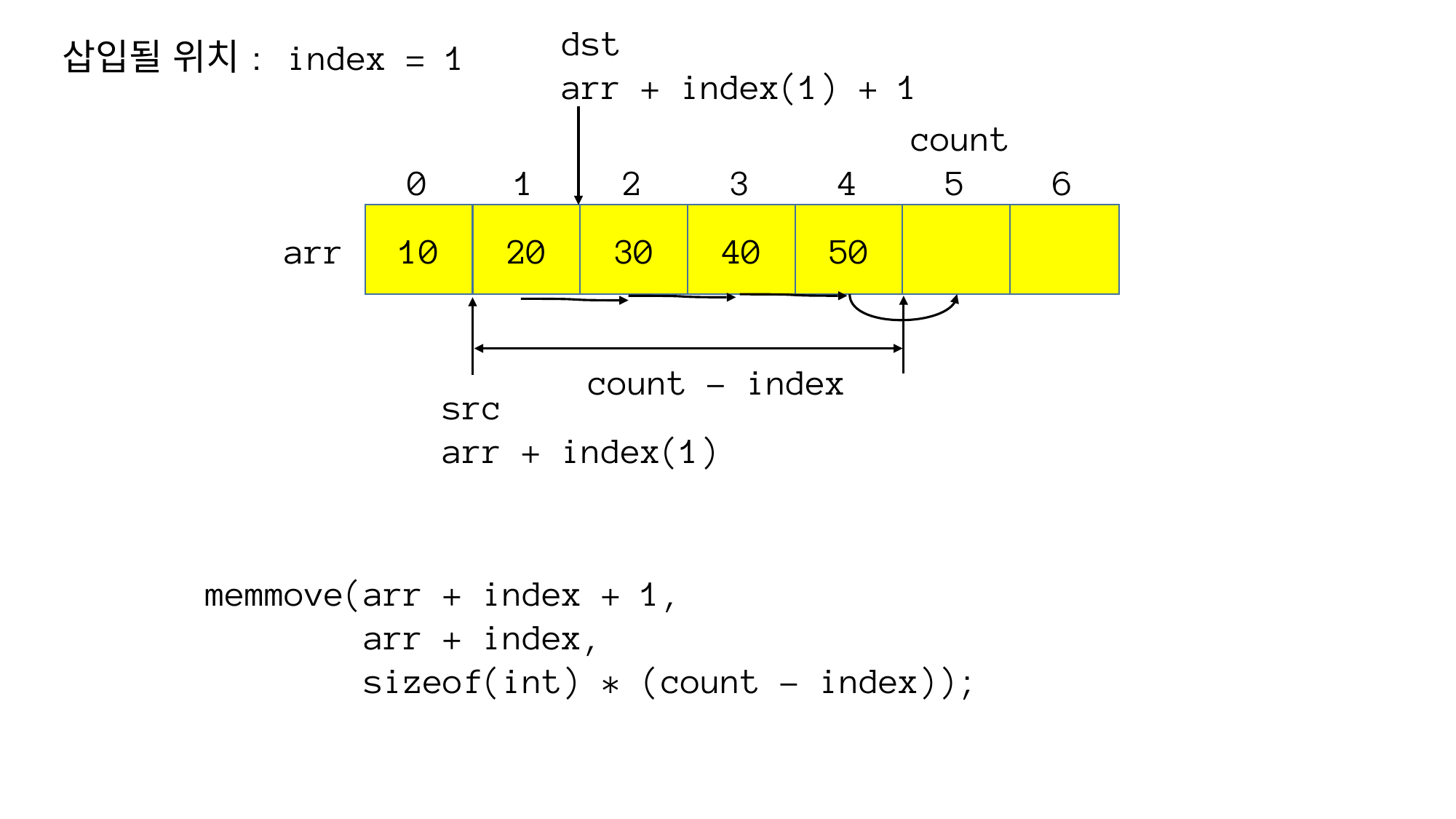

dst
arr + index(1) + 1
삽입될 위치: index = 1

count
0
1
2
3
4
5
6
10
20
30
40
50

arr
count - index
src
arr + index(1)

memmove(arr + index + 1,
        arr + index,
        sizeof(int) * (count - index));